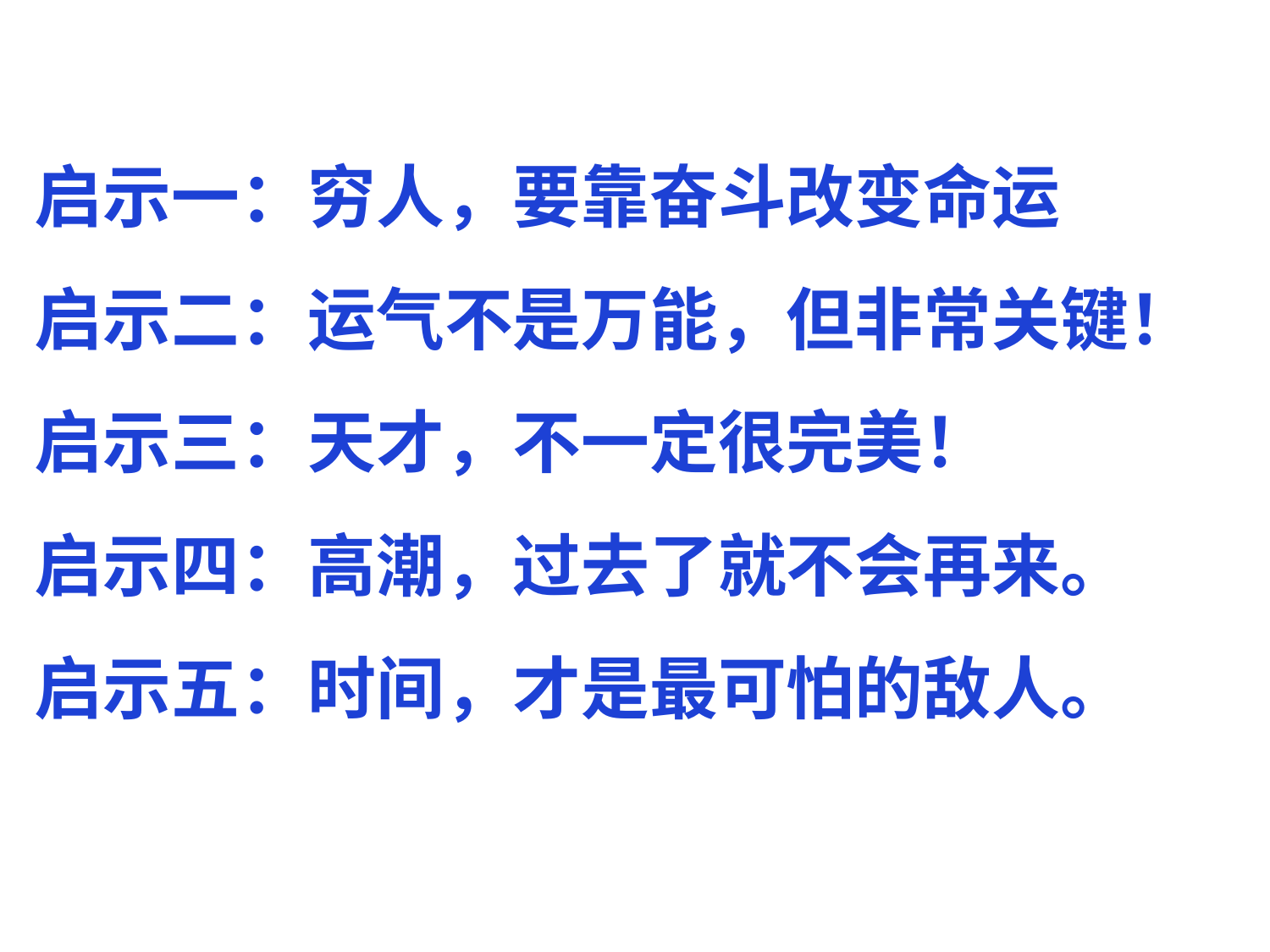

# 启示一：穷人，要靠奋斗改变命运 启示二：运气不是万能，但非常关键！ 启示三：天才，不一定很完美！ 启示四：高潮，过去了就不会再来。 启示五：时间，才是最可怕的敌人。